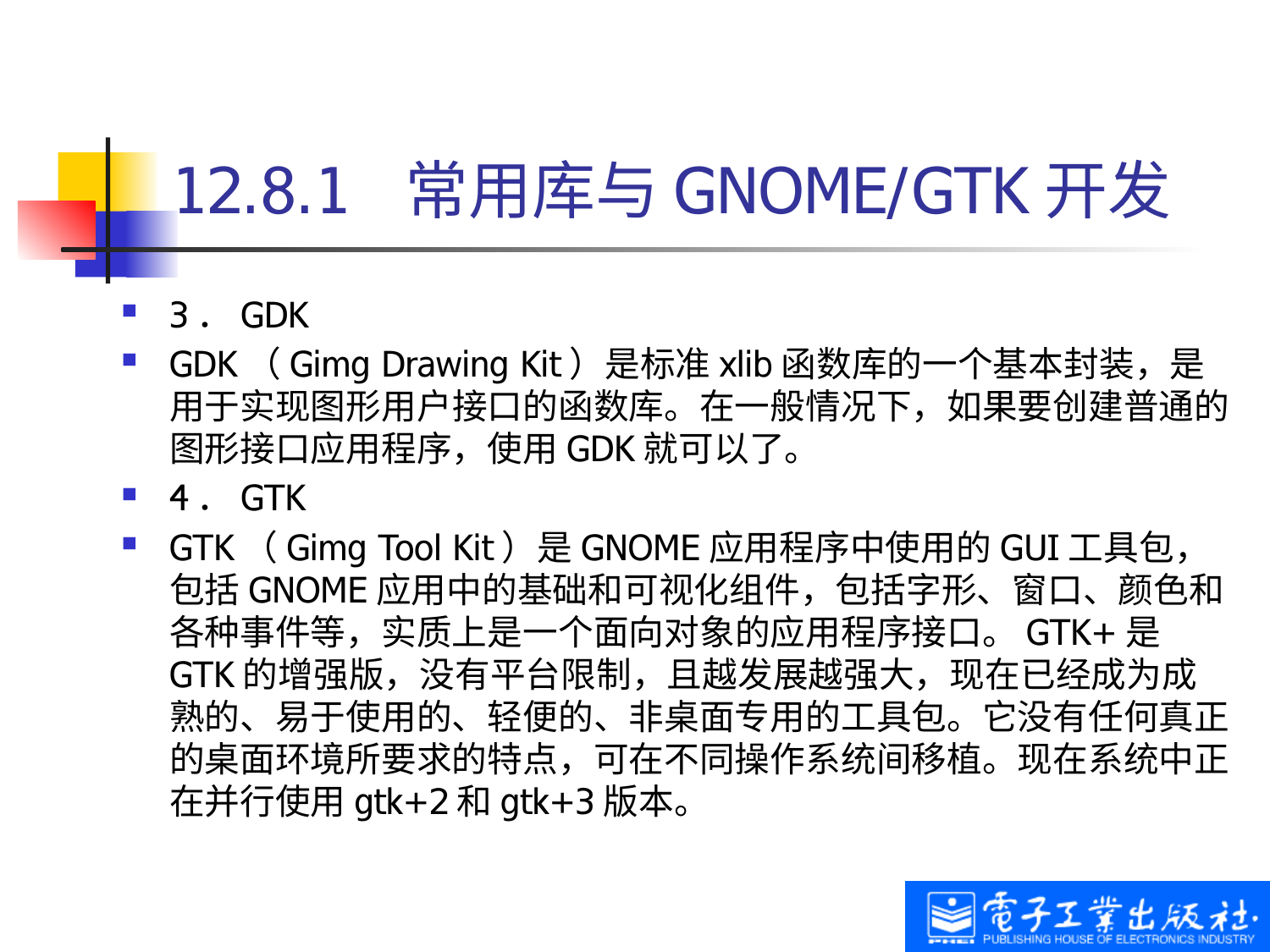

# 12.8.1  常用库与GNOME/GTK开发
3．GDK
GDK（Gimg Drawing Kit）是标准xlib函数库的一个基本封装，是用于实现图形用户接口的函数库。在一般情况下，如果要创建普通的图形接口应用程序，使用GDK就可以了。
4．GTK
GTK（Gimg Tool Kit）是GNOME应用程序中使用的GUI工具包，包括GNOME应用中的基础和可视化组件，包括字形、窗口、颜色和各种事件等，实质上是一个面向对象的应用程序接口。GTK+是GTK的增强版，没有平台限制，且越发展越强大，现在已经成为成熟的、易于使用的、轻便的、非桌面专用的工具包。它没有任何真正的桌面环境所要求的特点，可在不同操作系统间移植。现在系统中正在并行使用gtk+2和gtk+3版本。